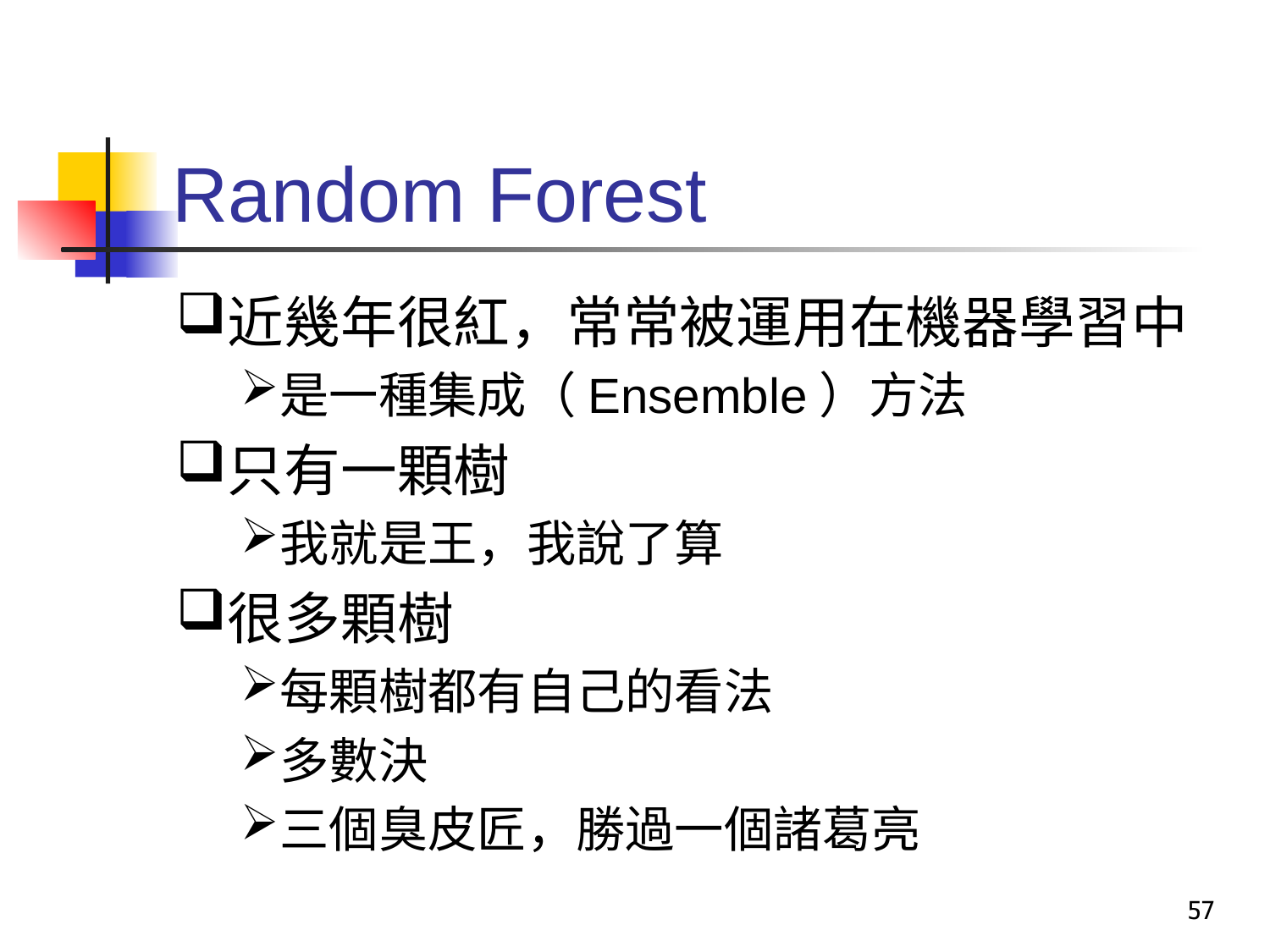

# Random Forest
近幾年很紅，常常被運用在機器學習中
是一種集成（Ensemble）方法
只有一顆樹
我就是王，我說了算
很多顆樹
每顆樹都有自己的看法
多數決
三個臭皮匠，勝過一個諸葛亮
57